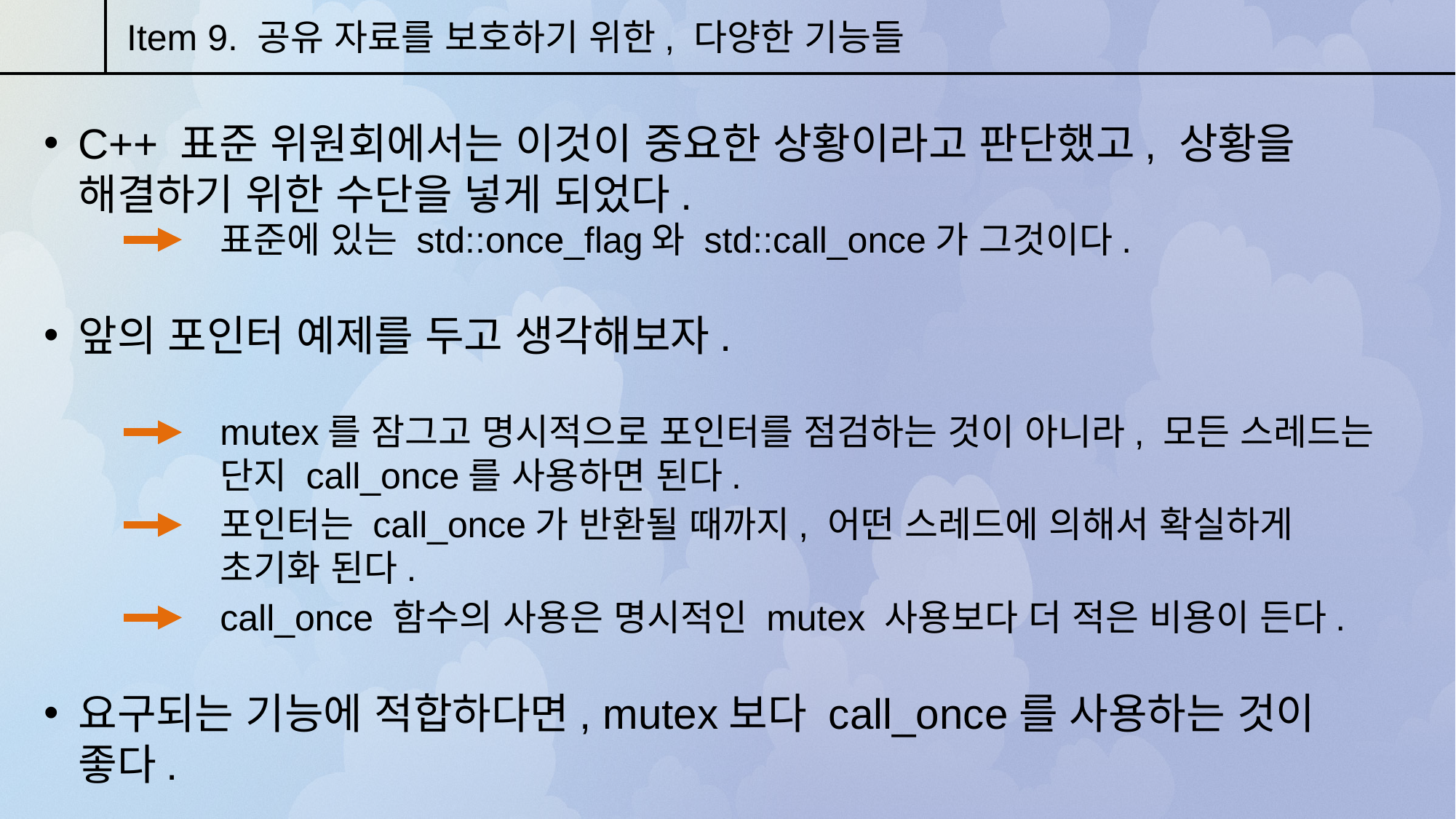

Item 9. 공유 자료를 보호하기 위한, 다양한 기능들
C++ 표준 위원회에서는 이것이 중요한 상황이라고 판단했고, 상황을 해결하기 위한 수단을 넣게 되었다.
표준에 있는 std::once_flag와 std::call_once가 그것이다.
앞의 포인터 예제를 두고 생각해보자.
mutex를 잠그고 명시적으로 포인터를 점검하는 것이 아니라, 모든 스레드는 단지 call_once를 사용하면 된다.
포인터는 call_once가 반환될 때까지, 어떤 스레드에 의해서 확실하게 초기화 된다.
call_once 함수의 사용은 명시적인 mutex 사용보다 더 적은 비용이 든다.
요구되는 기능에 적합하다면, mutex보다 call_once를 사용하는 것이 좋다.